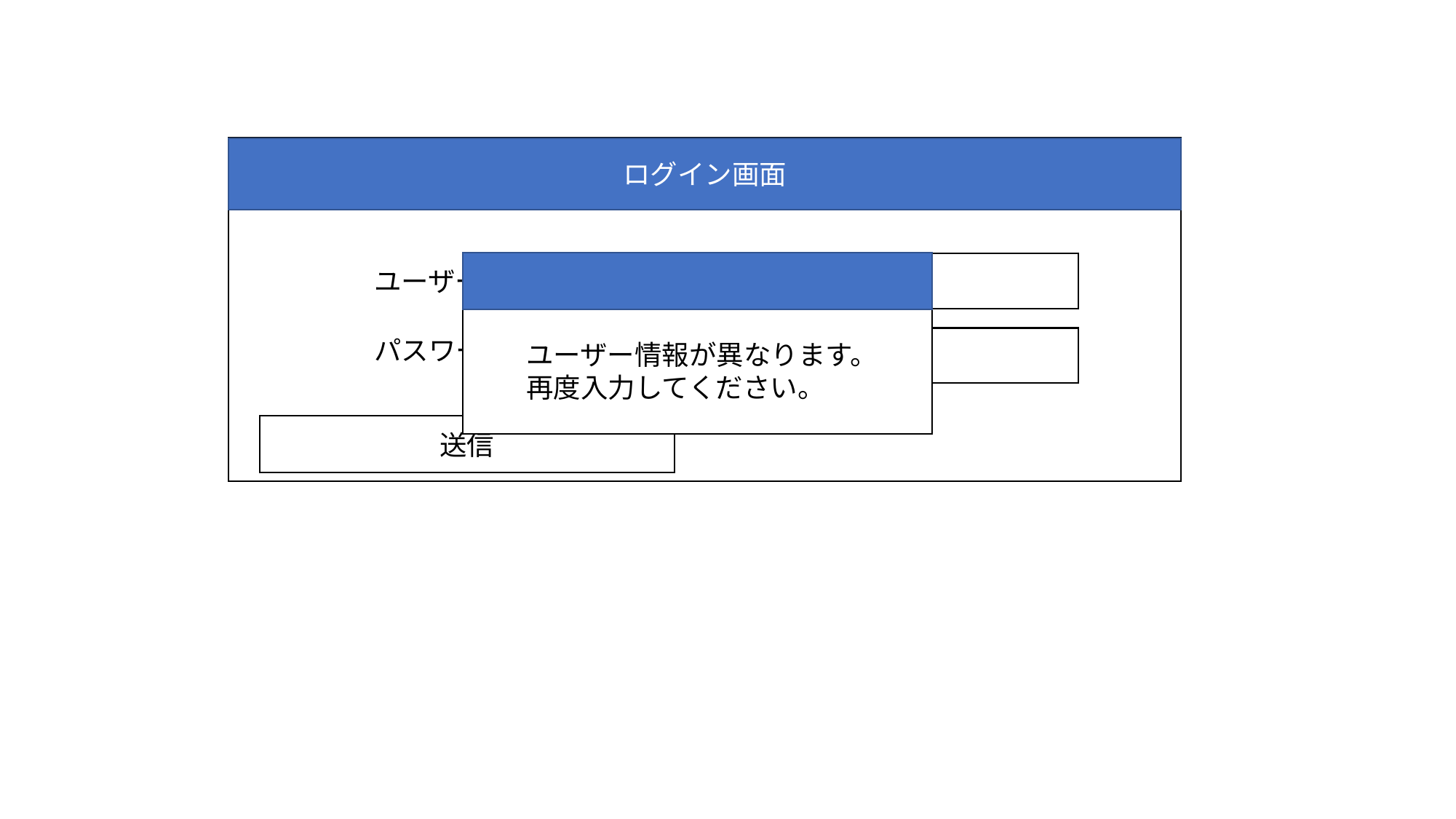

ログイン画面

ユーザーID:
パスワード:

ユーザー情報が異なります。
再度入力してください。
送信